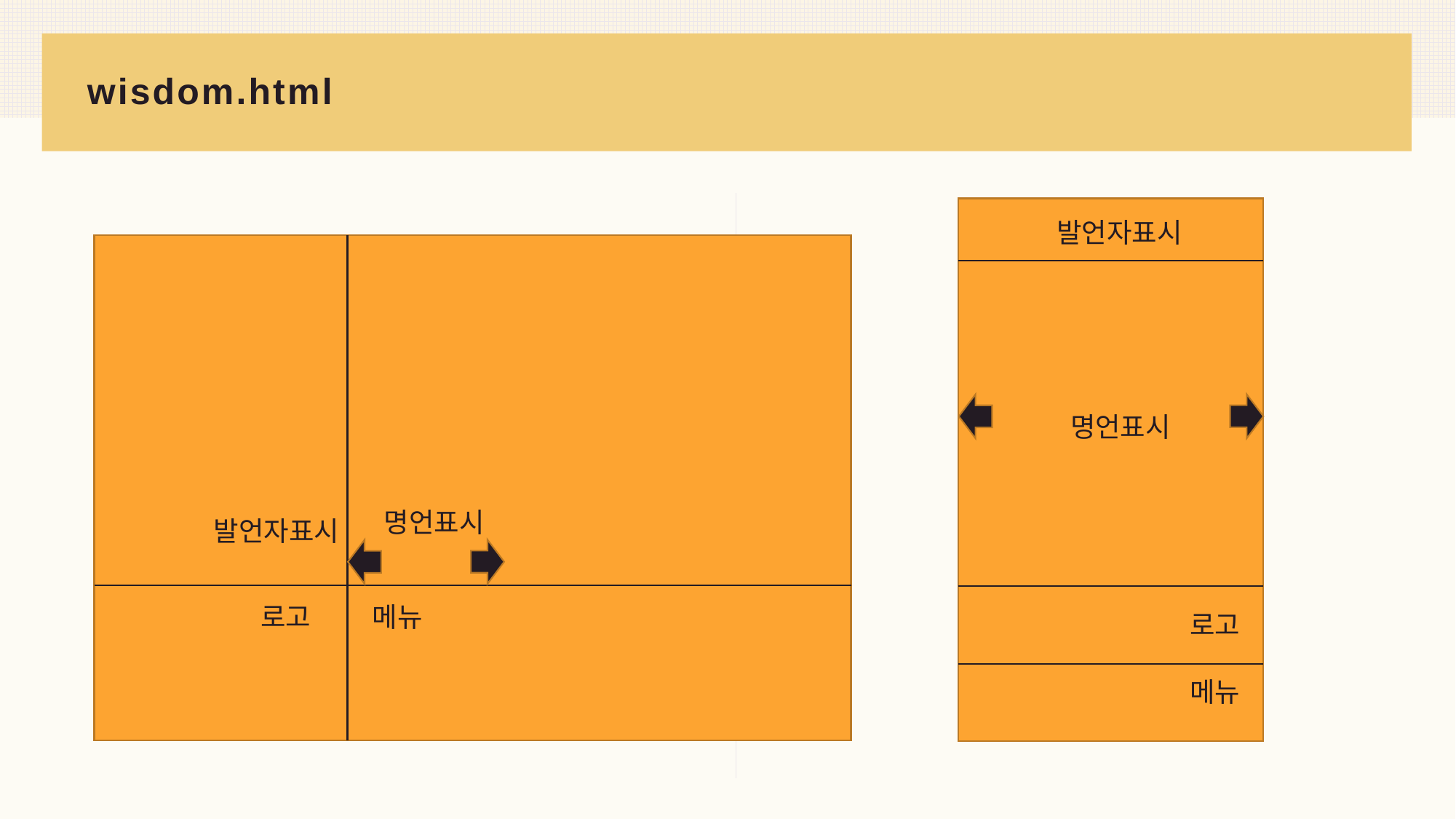

# wisdom.html

발언자표시

명언표시
명언표시
발언자표시

로고
메뉴
로고
메뉴